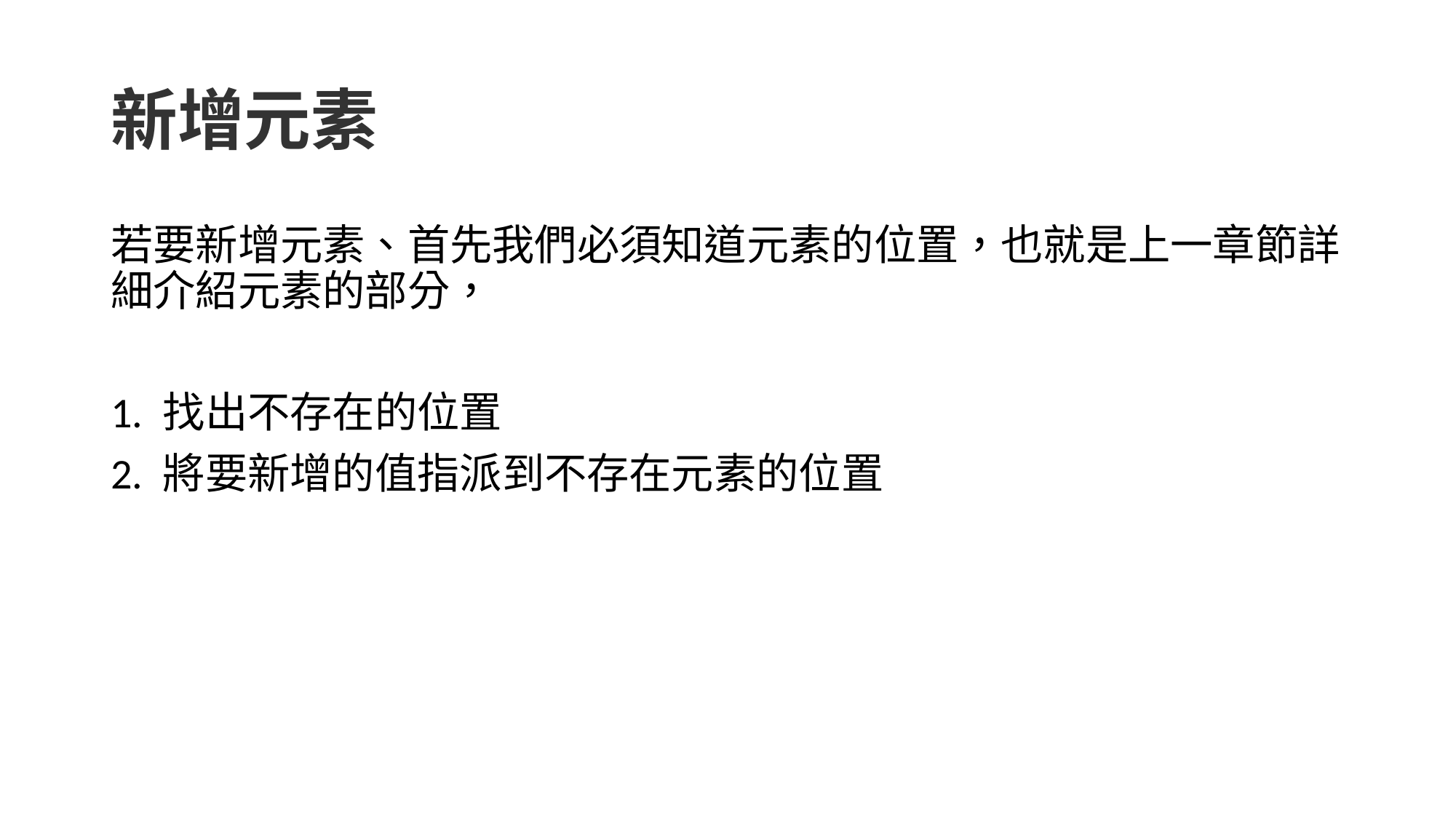

# 新增元素
若要新增元素、首先我們必須知道元素的位置，也就是上一章節詳細介紹元素的部分，

1. 找出不存在的位置
2. 將要新增的值指派到不存在元素的位置